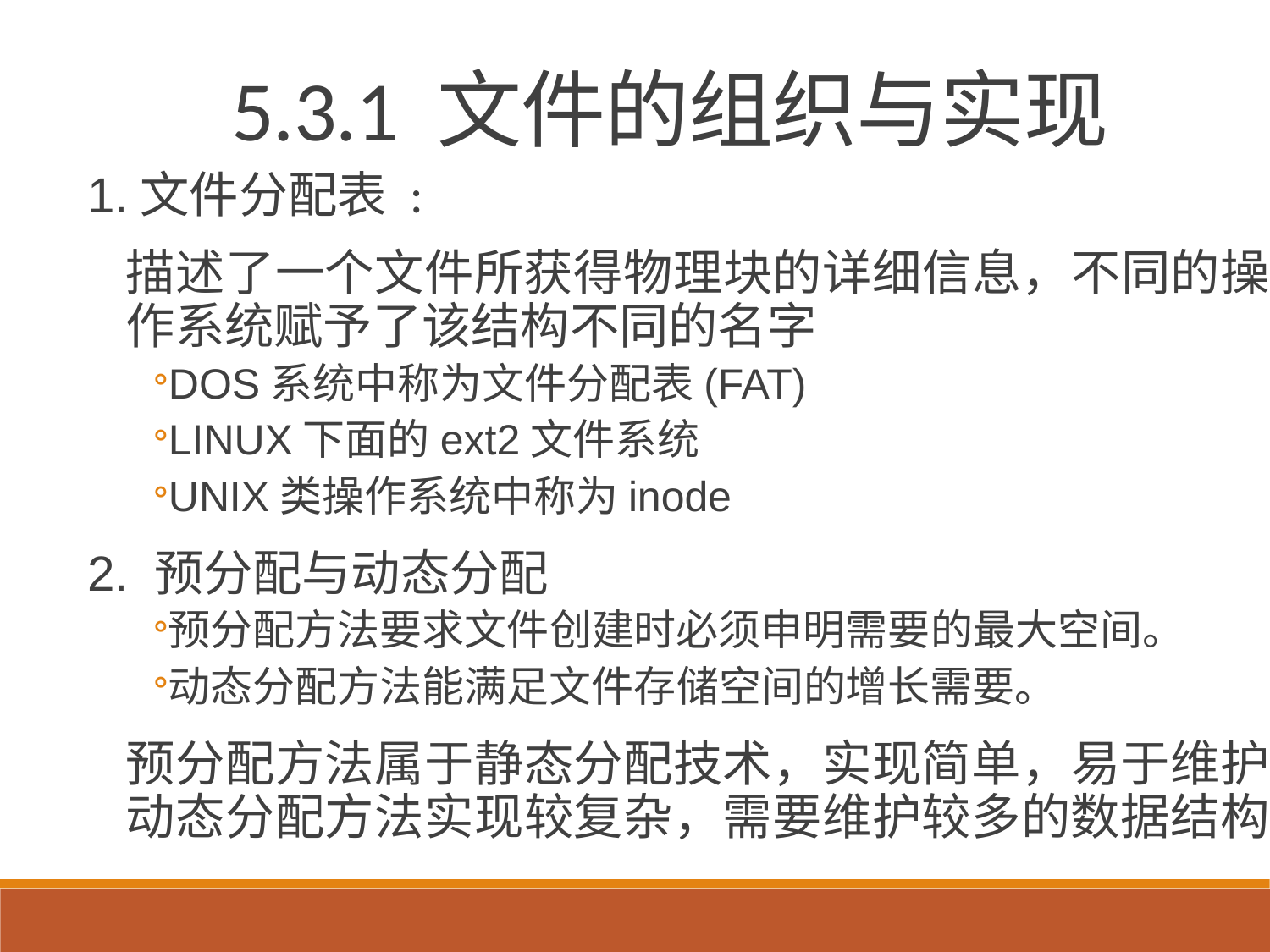

5.3.1 文件的组织与实现
1.文件分配表 :
描述了一个文件所获得物理块的详细信息，不同的操作系统赋予了该结构不同的名字
DOS系统中称为文件分配表(FAT)
LINUX下面的ext2文件系统
UNIX类操作系统中称为inode
2. 预分配与动态分配
预分配方法要求文件创建时必须申明需要的最大空间。
动态分配方法能满足文件存储空间的增长需要。
预分配方法属于静态分配技术，实现简单，易于维护。动态分配方法实现较复杂，需要维护较多的数据结构。